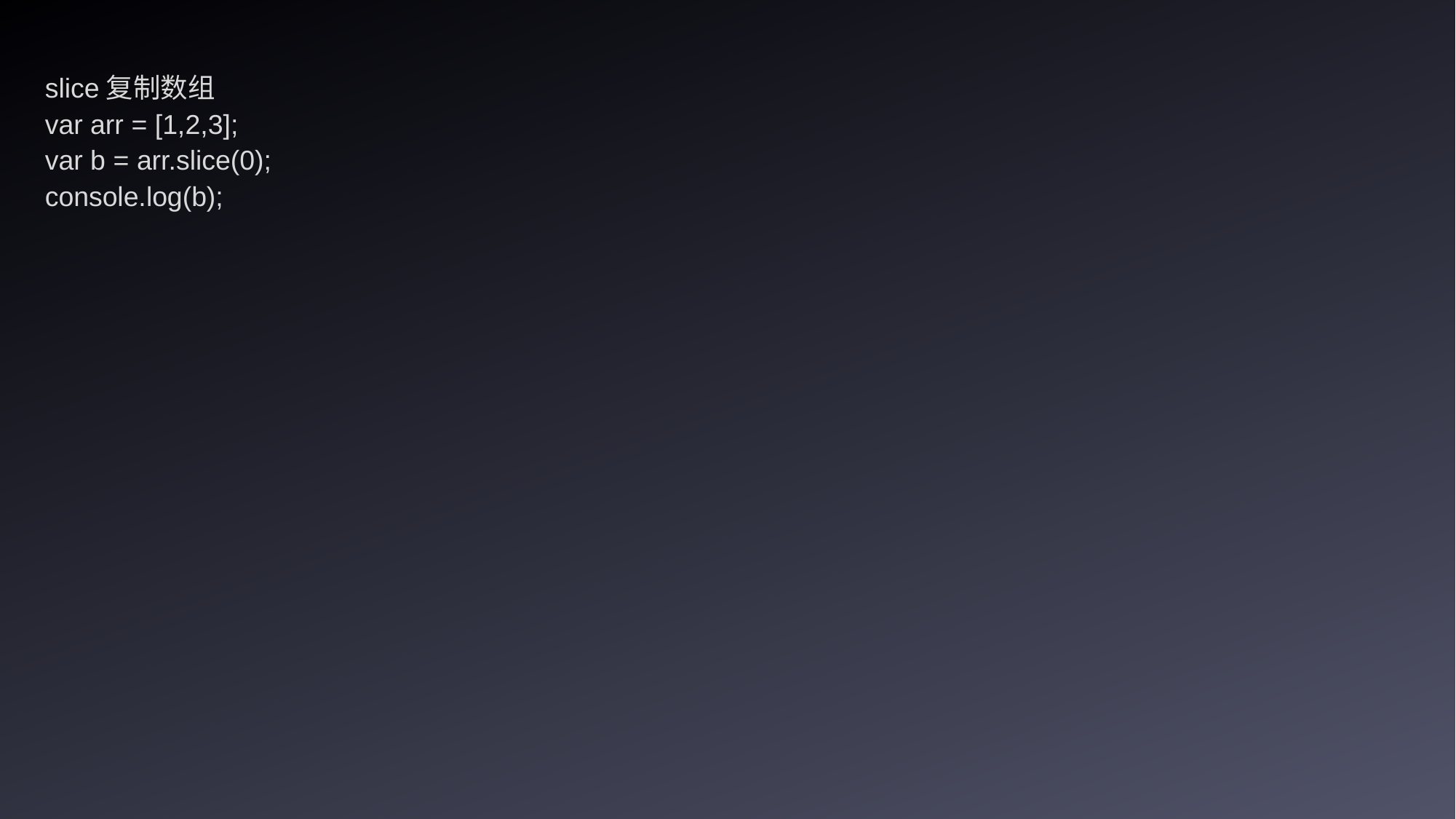

slice复制数组
var arr = [1,2,3];
var b = arr.slice(0);
console.log(b);